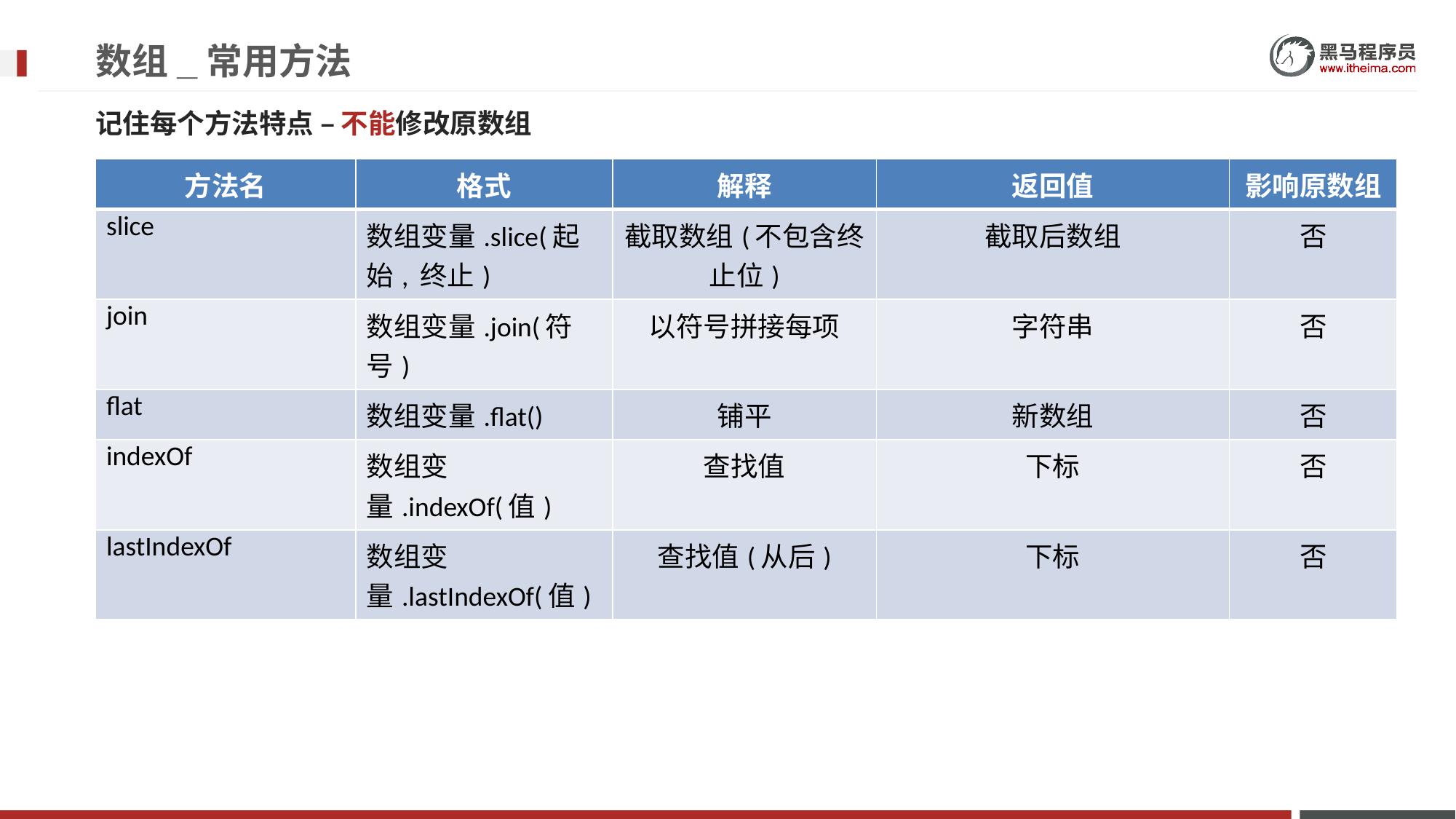

# 数组_常用方法
记住每个方法特点 – 不能修改原数组
| 方法名 | 格式 | 解释 | 返回值 | 影响原数组 |
| --- | --- | --- | --- | --- |
| slice | 数组变量.slice(起始, 终止) | 截取数组(不包含终止位) | 截取后数组 | 否 |
| join | 数组变量.join(符号) | 以符号拼接每项 | 字符串 | 否 |
| flat | 数组变量.flat() | 铺平 | 新数组 | 否 |
| indexOf | 数组变量.indexOf(值) | 查找值 | 下标 | 否 |
| lastIndexOf | 数组变量.lastIndexOf(值) | 查找值(从后) | 下标 | 否 |